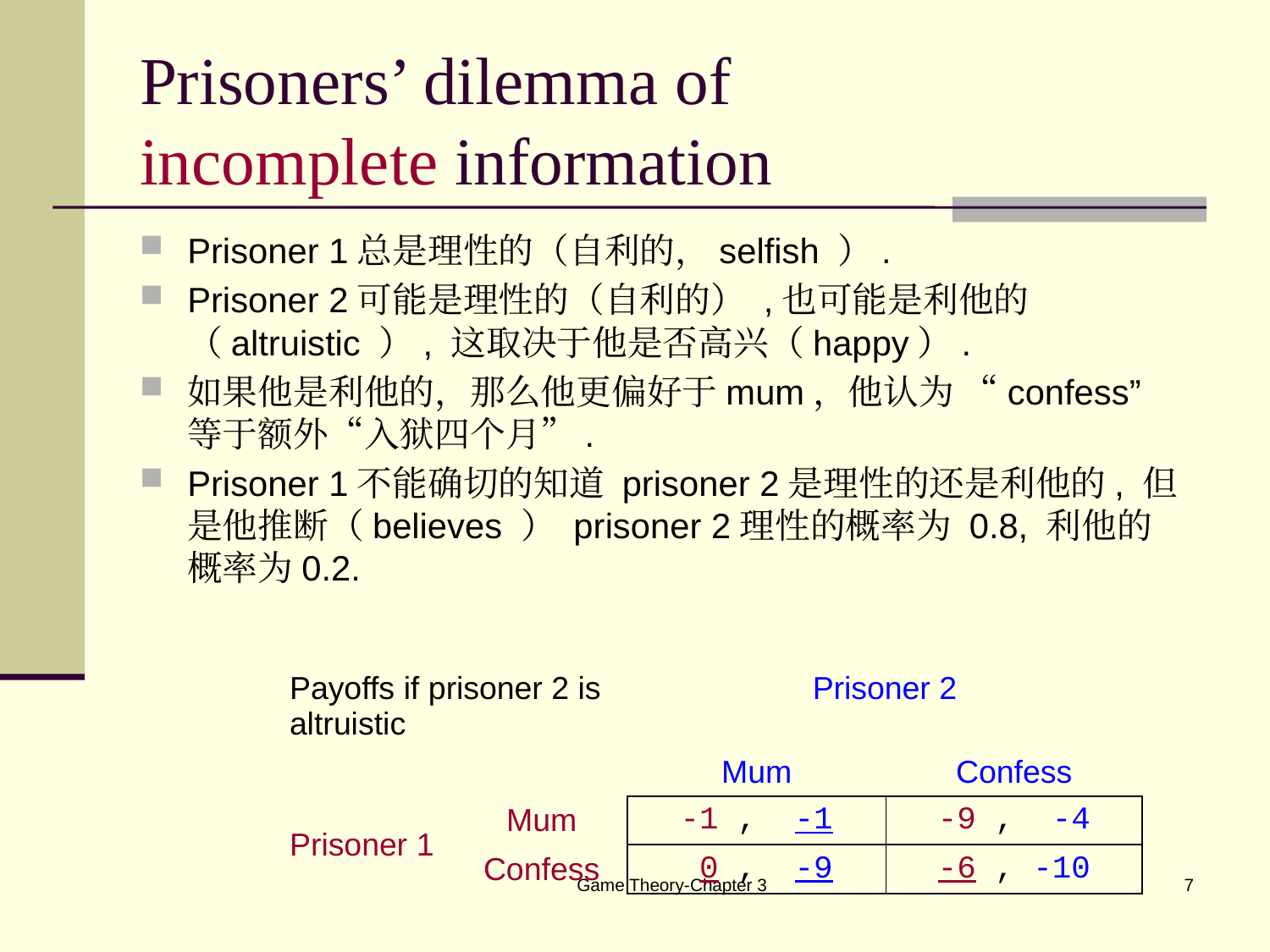

# Prisoners’ dilemma of incomplete information
Prisoner 1总是理性的（自利的，selfish ）.
Prisoner 2可能是理性的（自利的） ,也可能是利他的（altruistic ）, 这取决于他是否高兴（happy）.
如果他是利他的，那么他更偏好于mum，他认为 “confess” 等于额外“入狱四个月”.
Prisoner 1不能确切的知道 prisoner 2是理性的还是利他的, 但是他推断（believes ） prisoner 2理性的概率为 0.8, 利他的概率为0.2.

| Payoffs if prisoner 2 is altruistic |  | Prisoner 2 |  |
| --- | --- | --- | --- |
|  |  | Mum | Confess |
| Prisoner 1 | Mum | -1 , -1 | -9 , -4 |
|  | Confess | 0 , -9 | -6 , -10 |
Game Theory-Chapter 3
7